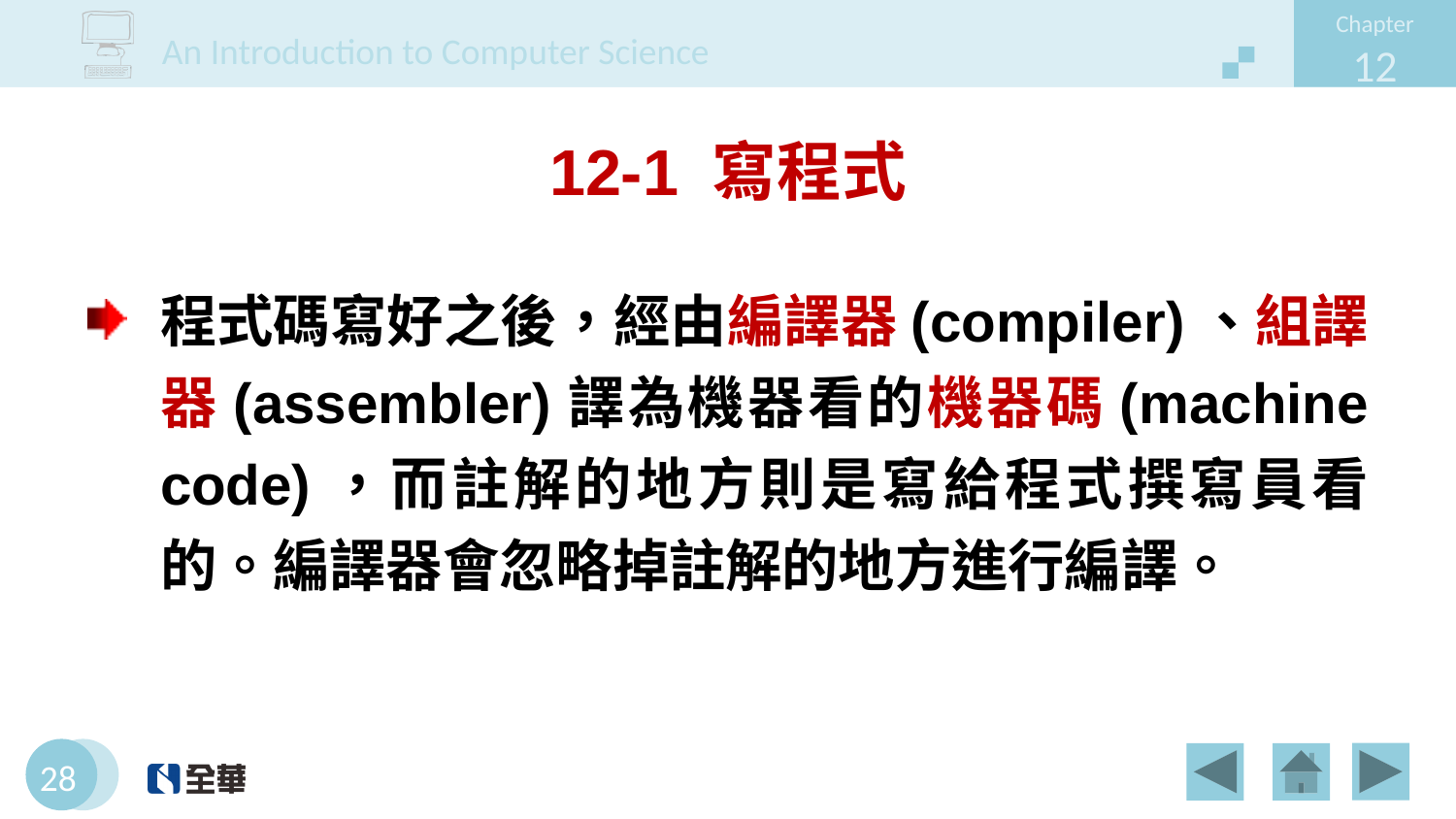

# 12-1 寫程式
程式碼寫好之後，經由編譯器(compiler)、組譯器(assembler)譯為機器看的機器碼(machine code)，而註解的地方則是寫給程式撰寫員看的。編譯器會忽略掉註解的地方進行編譯。